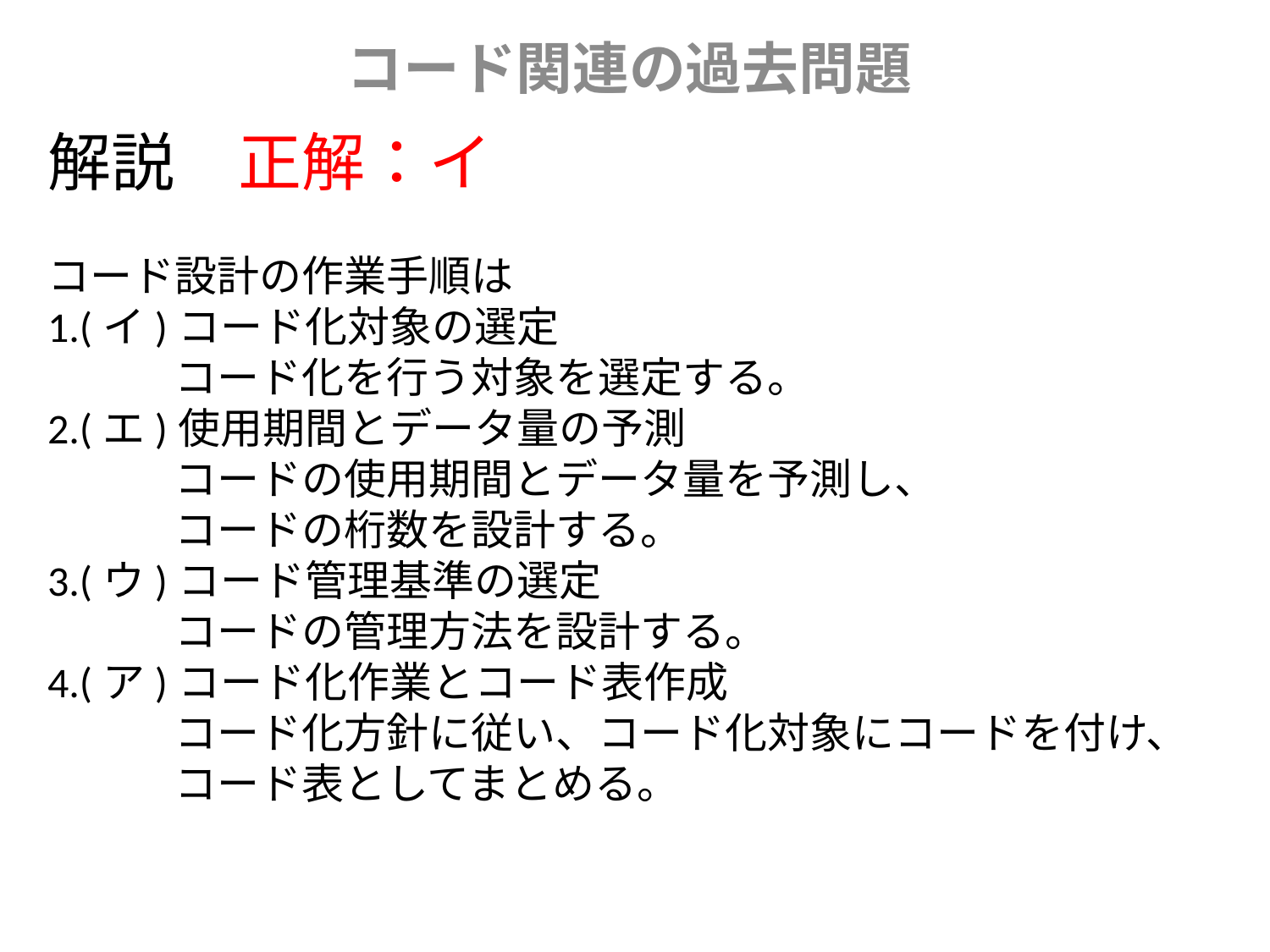

コード関連の過去問題
解説　正解：イ

コード設計の作業手順は
1.(イ)コード化対象の選定
	コード化を行う対象を選定する。
2.(エ)使用期間とデータ量の予測
	コードの使用期間とデータ量を予測し、
	コードの桁数を設計する。
3.(ウ)コード管理基準の選定
	コードの管理方法を設計する。
4.(ア)コード化作業とコード表作成
	コード化方針に従い、コード化対象にコードを付け、
	コード表としてまとめる。